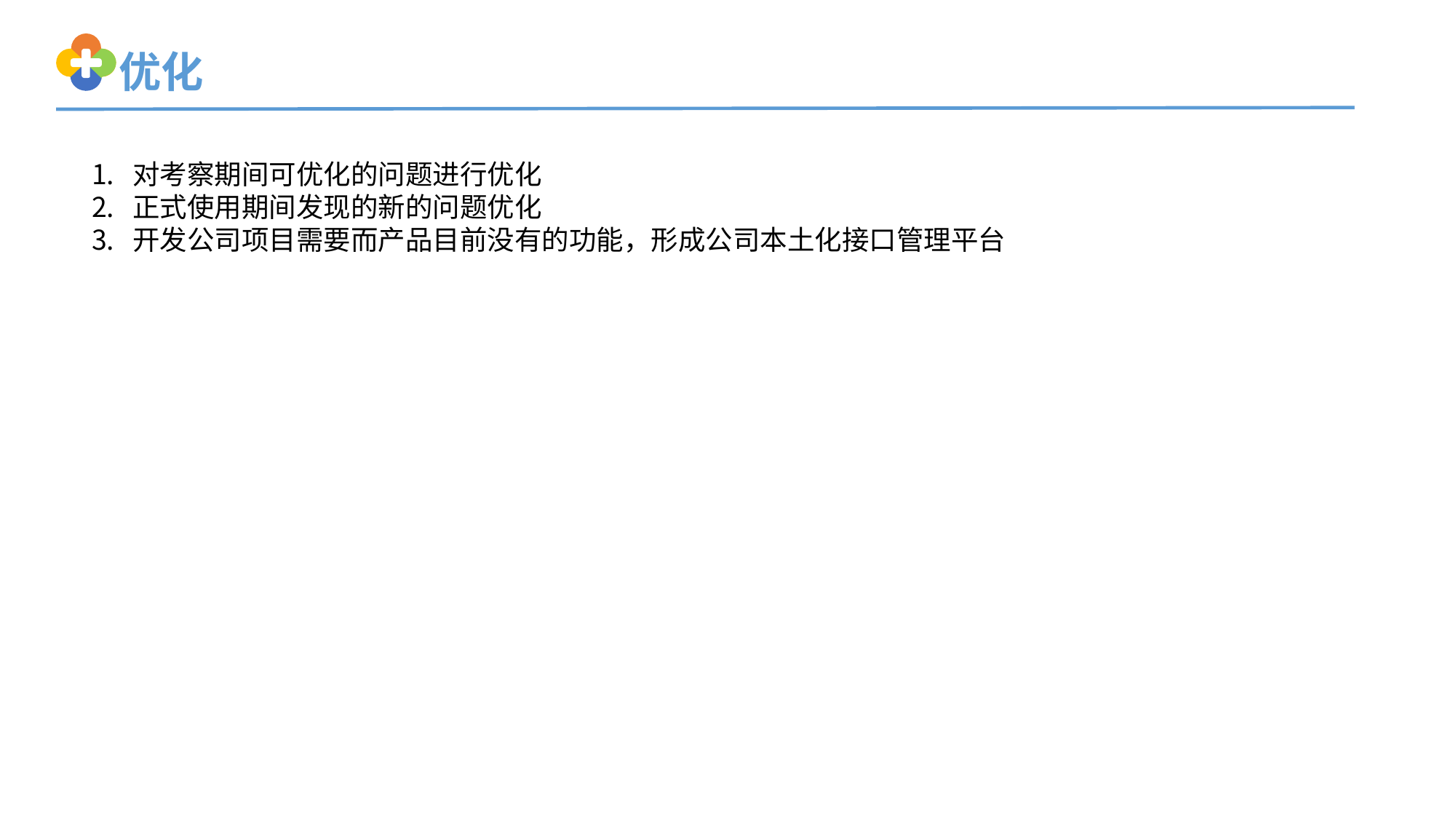

优化
对考察期间可优化的问题进行优化
正式使用期间发现的新的问题优化
开发公司项目需要而产品目前没有的功能，形成公司本土化接口管理平台